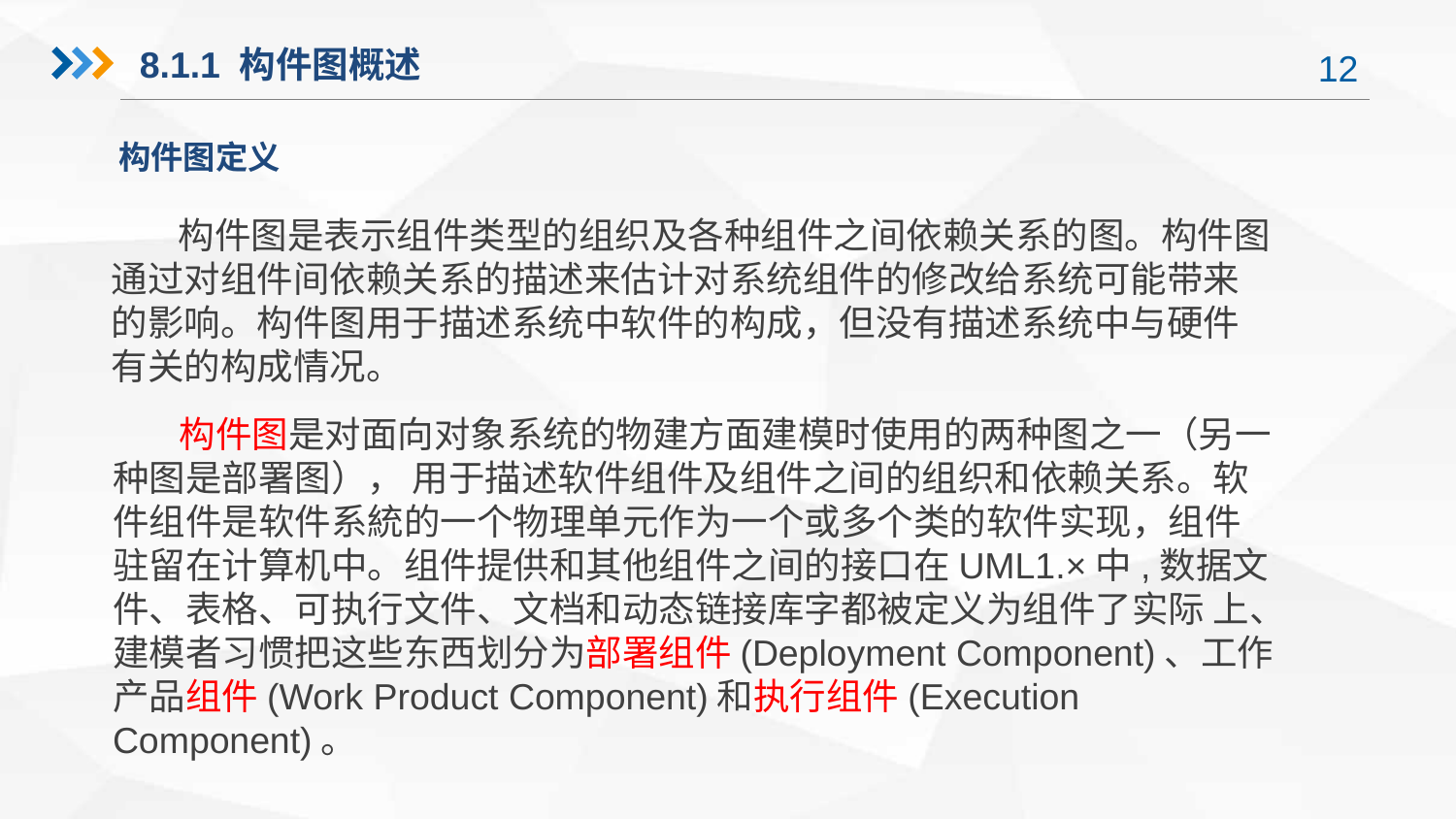

8.1.1 构件图概述

构件图定义
       构件图是表示组件类型的组织及各种组件之间依赖关系的图。构件图通过对组件间依赖关系的描述来估计对系统组件的修改给系统可能带来的影响。构件图用于描述系统中软件的构成，但没有描述系统中与硬件有关的构成情况。
       构件图是对面向对象系统的物建方面建模时使用的两种图之一（另一种图是部署图）， 用于描述软件组件及组件之间的组织和依赖关系。软件组件是软件系統的一个物理单元作为一个或多个类的软件实现，组件驻留在计算机中。组件提供和其他组件之间的接口在UML1.×中,数据文件、表格、可执行文件、文档和动态链接库字都被定义为组件了实际 上、建模者习惯把这些东西划分为部署组件(Deployment Component)、工作产品组件(Work Product Component)和执行组件(Execution Component)。